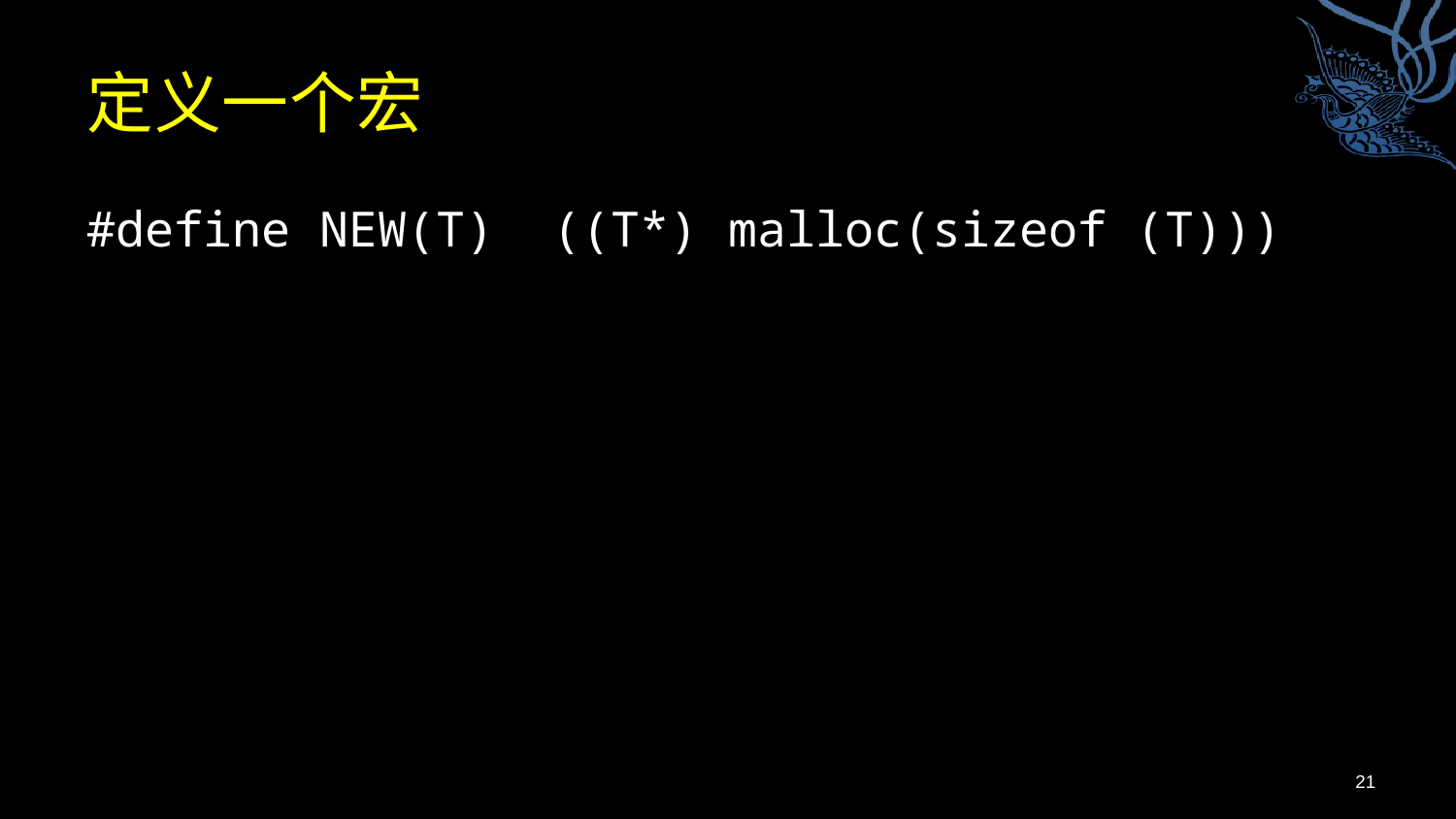

# 定义一个宏
#define NEW(T)  ((T*) malloc(sizeof (T)))
21